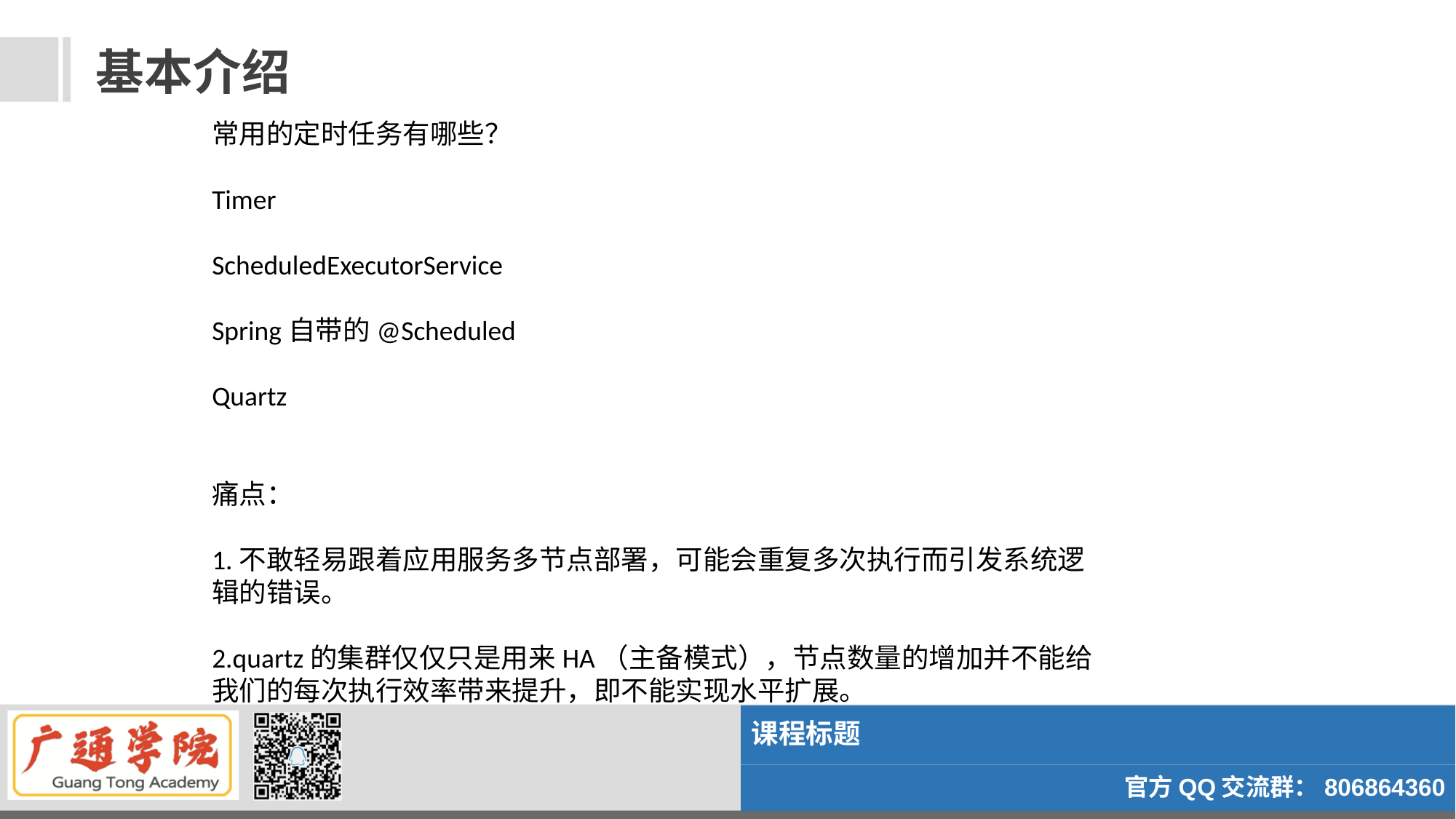

# 基本介绍
常用的定时任务有哪些？

Timer

ScheduledExecutorService

Spring自带的@Scheduled

Quartz

痛点：

1.不敢轻易跟着应用服务多节点部署，可能会重复多次执行而引发系统逻辑的错误。

2.quartz的集群仅仅只是用来HA（主备模式），节点数量的增加并不能给我们的每次执行效率带来提升，即不能实现水平扩展。

课程标题
官方QQ交流群：806864360